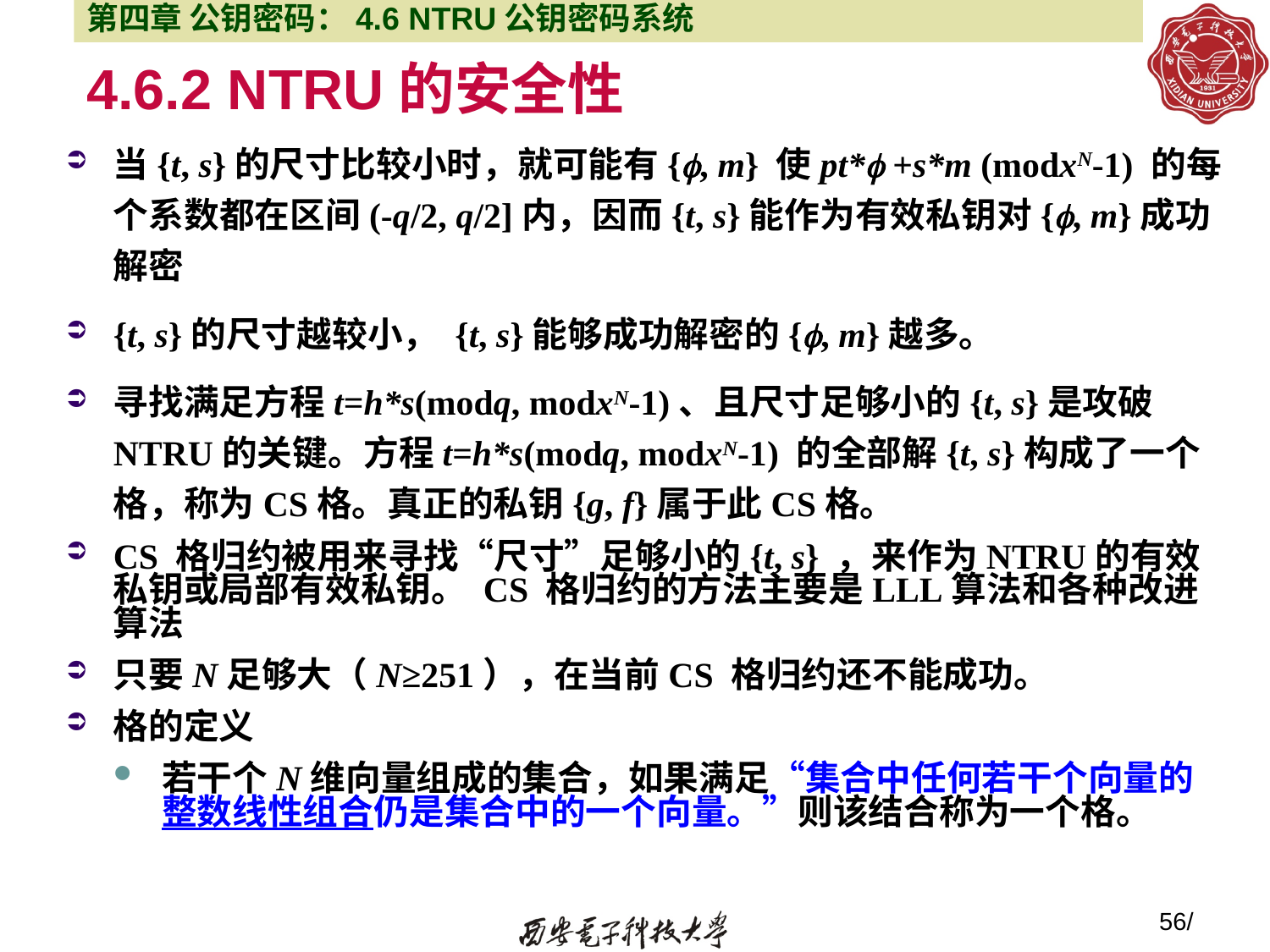

第四章 公钥密码：4.6 NTRU公钥密码系统
# 4.6.2 NTRU的安全性
当{t, s}的尺寸比较小时，就可能有{φ, m} 使pt*φ +s*m (modxN-1) 的每个系数都在区间(-q/2, q/2]内，因而{t, s}能作为有效私钥对{φ, m}成功解密
{t, s}的尺寸越较小， {t, s}能够成功解密的{φ, m}越多。
寻找满足方程t=h*s(modq, modxN-1)、且尺寸足够小的{t, s}是攻破NTRU的关键。方程t=h*s(modq, modxN-1) 的全部解{t, s}构成了一个格，称为CS格。真正的私钥{g, f}属于此CS格。
CS 格归约被用来寻找“尺寸”足够小的{t, s} ，来作为NTRU的有效私钥或局部有效私钥。 CS 格归约的方法主要是LLL算法和各种改进算法
只要N足够大（N≥251），在当前CS 格归约还不能成功。
格的定义
若干个N维向量组成的集合，如果满足“集合中任何若干个向量的整数线性组合仍是集合中的一个向量。”则该结合称为一个格。

56/